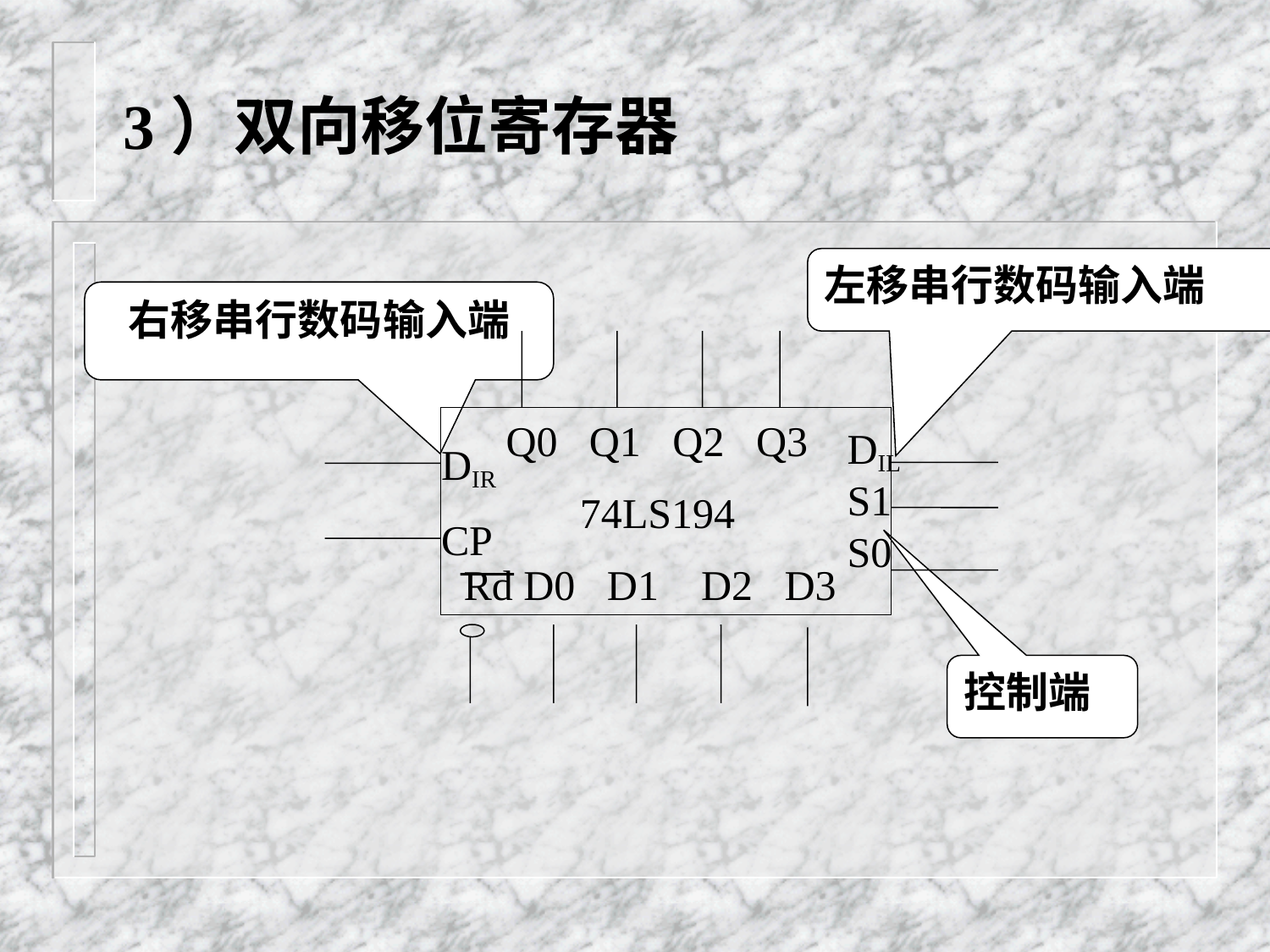

# 3）双向移位寄存器
左移串行数码输入端

右移串行数码输入端

     Q0   Q1   Q2   Q3
            74LS194
 Rd D0   D1    D2   D3
DIR
DIL
S1
S0

CP

控制端